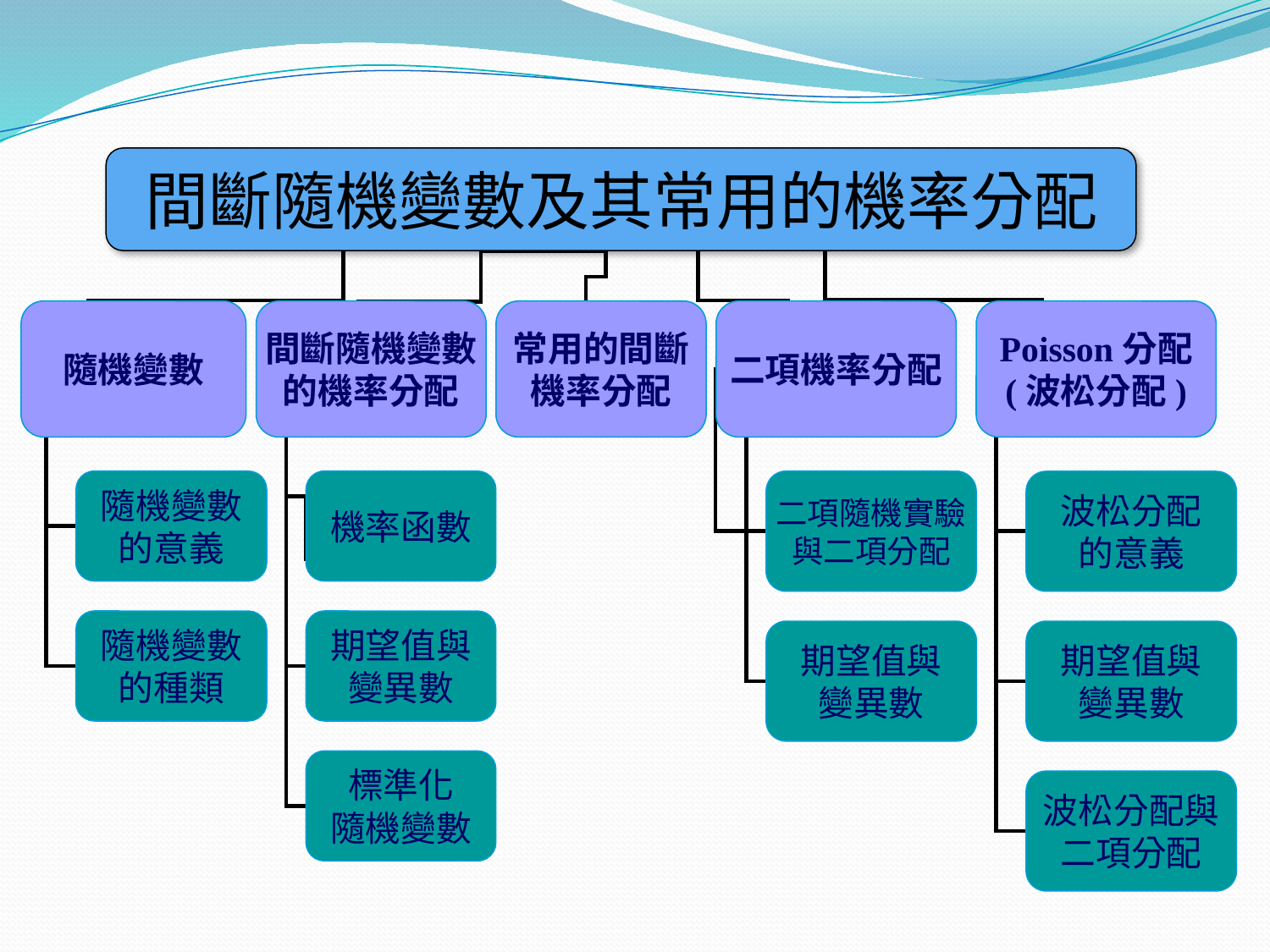

間斷隨機變數及其常用的機率分配
隨機變數
間斷隨機變數的機率分配
常用的間斷
機率分配
二項機率分配
Poisson分配
(波松分配)
隨機變數
的意義
機率函數
二項隨機實驗與二項分配
波松分配
的意義
隨機變數
的種類
期望值與
變異數
期望值與
變異數
期望值與
變異數
標準化
隨機變數
波松分配與
二項分配